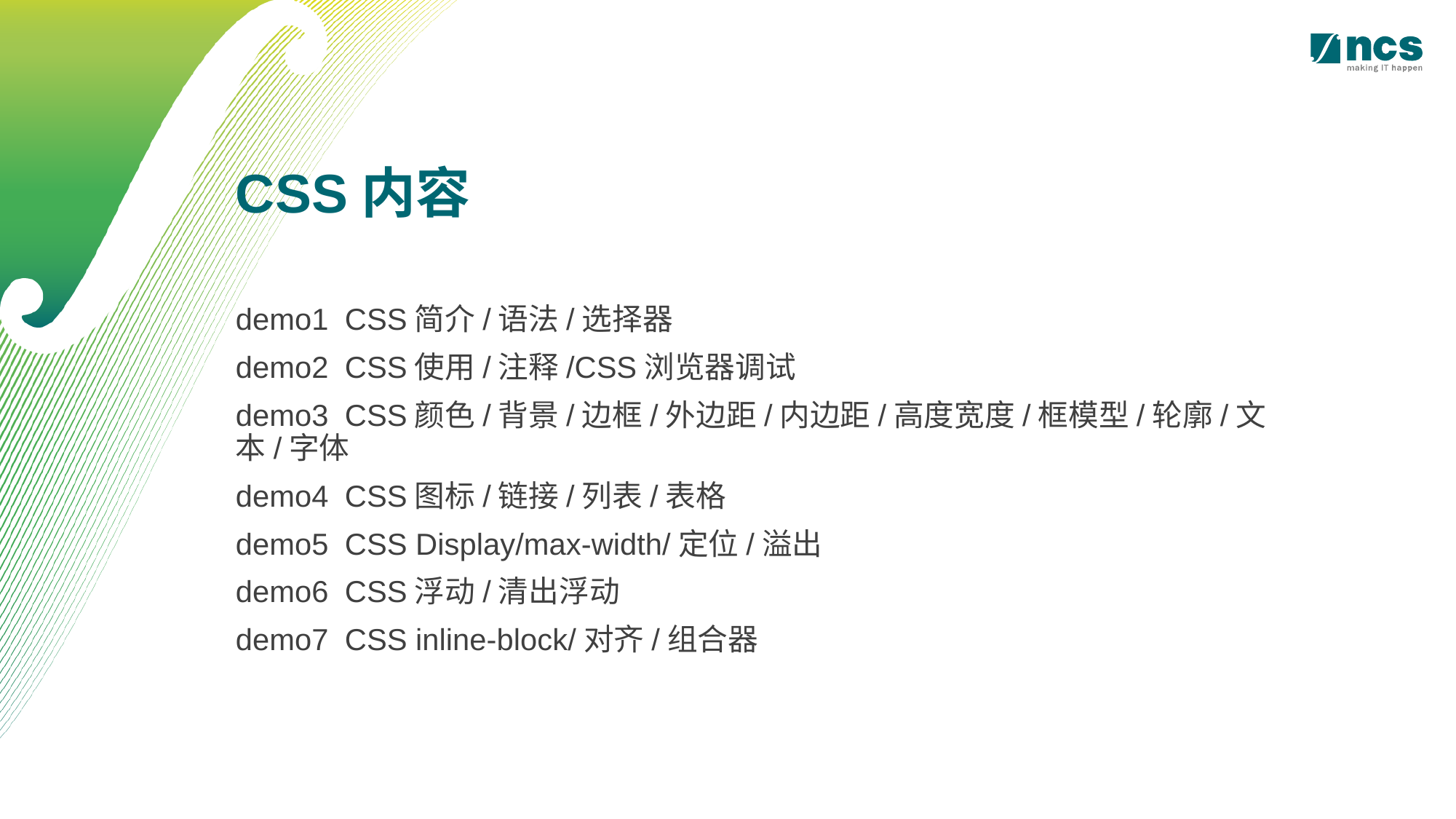

CSS内容
demo1	CSS简介/语法/选择器
demo2	CSS使用/注释/CSS浏览器调试
demo3	CSS颜色/背景/边框/外边距/内边距/高度宽度/框模型/轮廓/文本/字体
demo4	CSS图标/链接/列表/表格
demo5	CSS Display/max-width/定位/溢出
demo6	CSS浮动/清出浮动
demo7	CSS inline-block/对齐/组合器